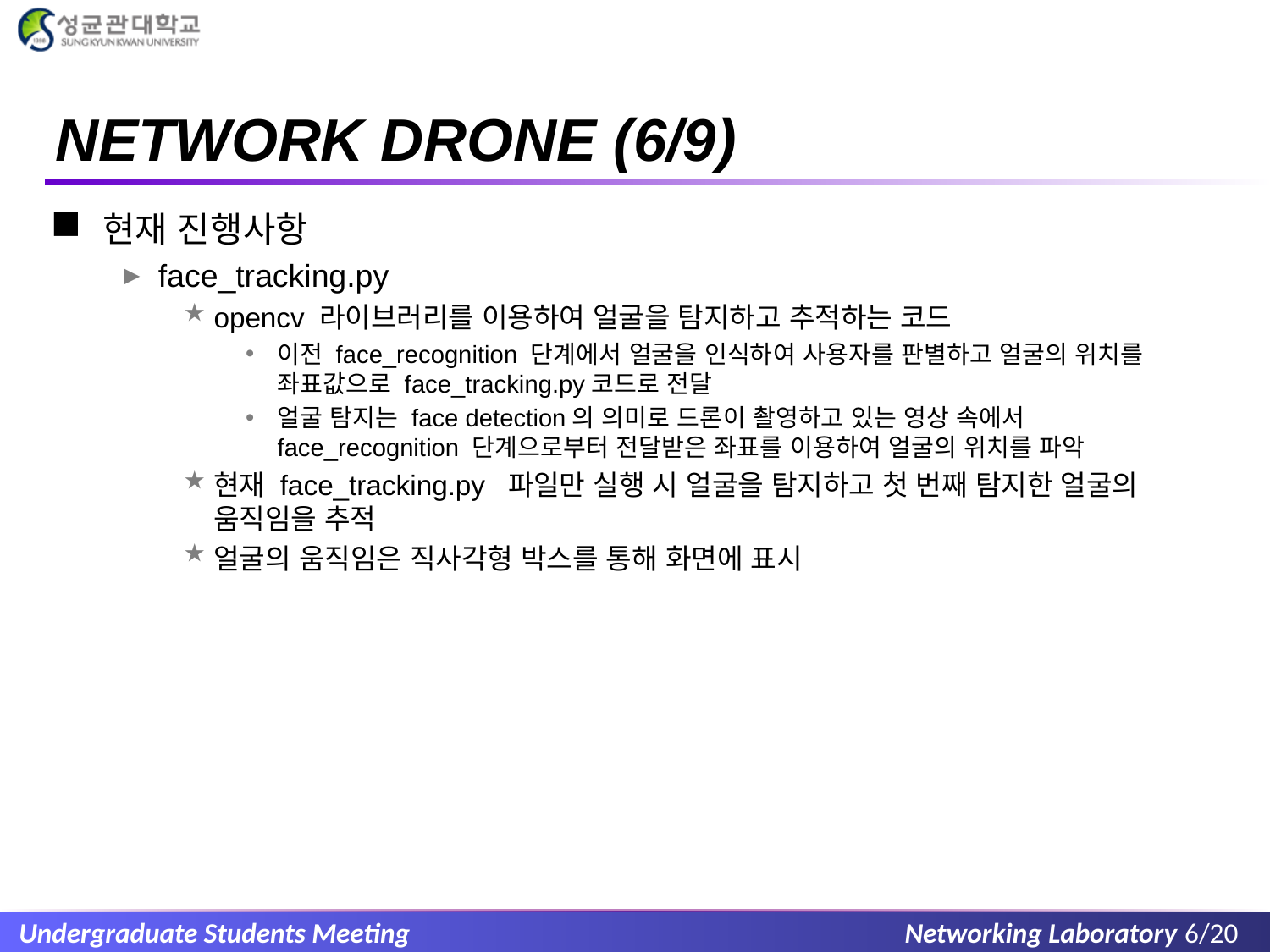

# NETWORK DRONE (6/9)
현재 진행사항
face_tracking.py
opencv 라이브러리를 이용하여 얼굴을 탐지하고 추적하는 코드
이전 face_recognition 단계에서 얼굴을 인식하여 사용자를 판별하고 얼굴의 위치를 좌표값으로 face_tracking.py코드로 전달
얼굴 탐지는 face detection의 의미로 드론이 촬영하고 있는 영상 속에서 face_recognition 단계으로부터 전달받은 좌표를 이용하여 얼굴의 위치를 파악
현재 face_tracking.py  파일만 실행 시 얼굴을 탐지하고 첫 번째 탐지한 얼굴의 움직임을 추적
얼굴의 움직임은 직사각형 박스를 통해 화면에 표시